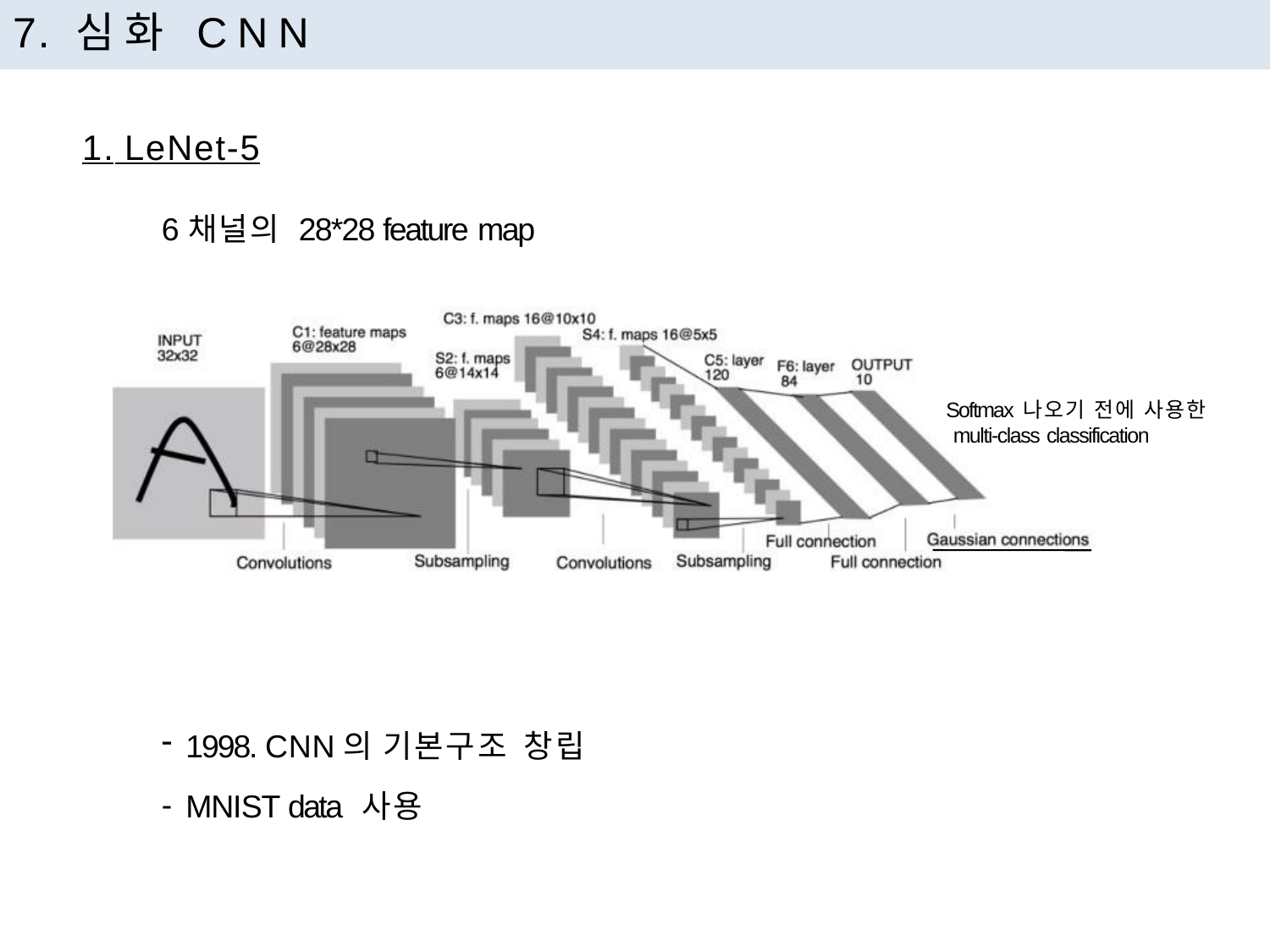

# 7. 심화 CNN
1. LeNet-5

6채널의 28*28 feature map

Softmax 나오기 전에 사용한  multi-class classification

1998. CNN의 기본구조 창립

MNIST data 사용